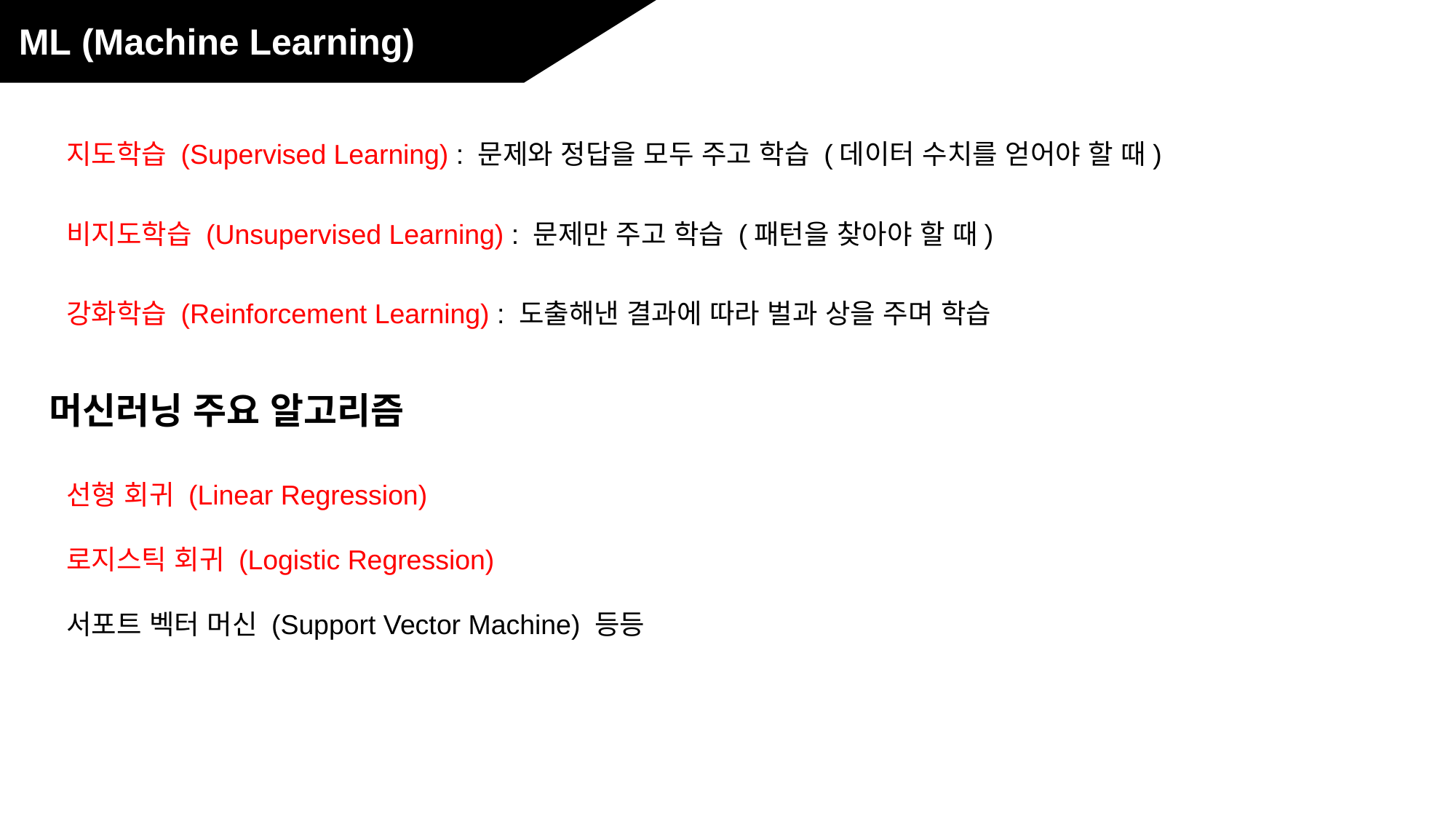

ML (Machine Learning)
지도학습 (Supervised Learning) : 문제와 정답을 모두 주고 학습 (데이터 수치를 얻어야 할 때)
비지도학습 (Unsupervised Learning) : 문제만 주고 학습 (패턴을 찾아야 할 때)
강화학습 (Reinforcement Learning) : 도출해낸 결과에 따라 벌과 상을 주며 학습
머신러닝 주요 알고리즘
선형 회귀 (Linear Regression)
로지스틱 회귀 (Logistic Regression)
서포트 벡터 머신 (Support Vector Machine) 등등